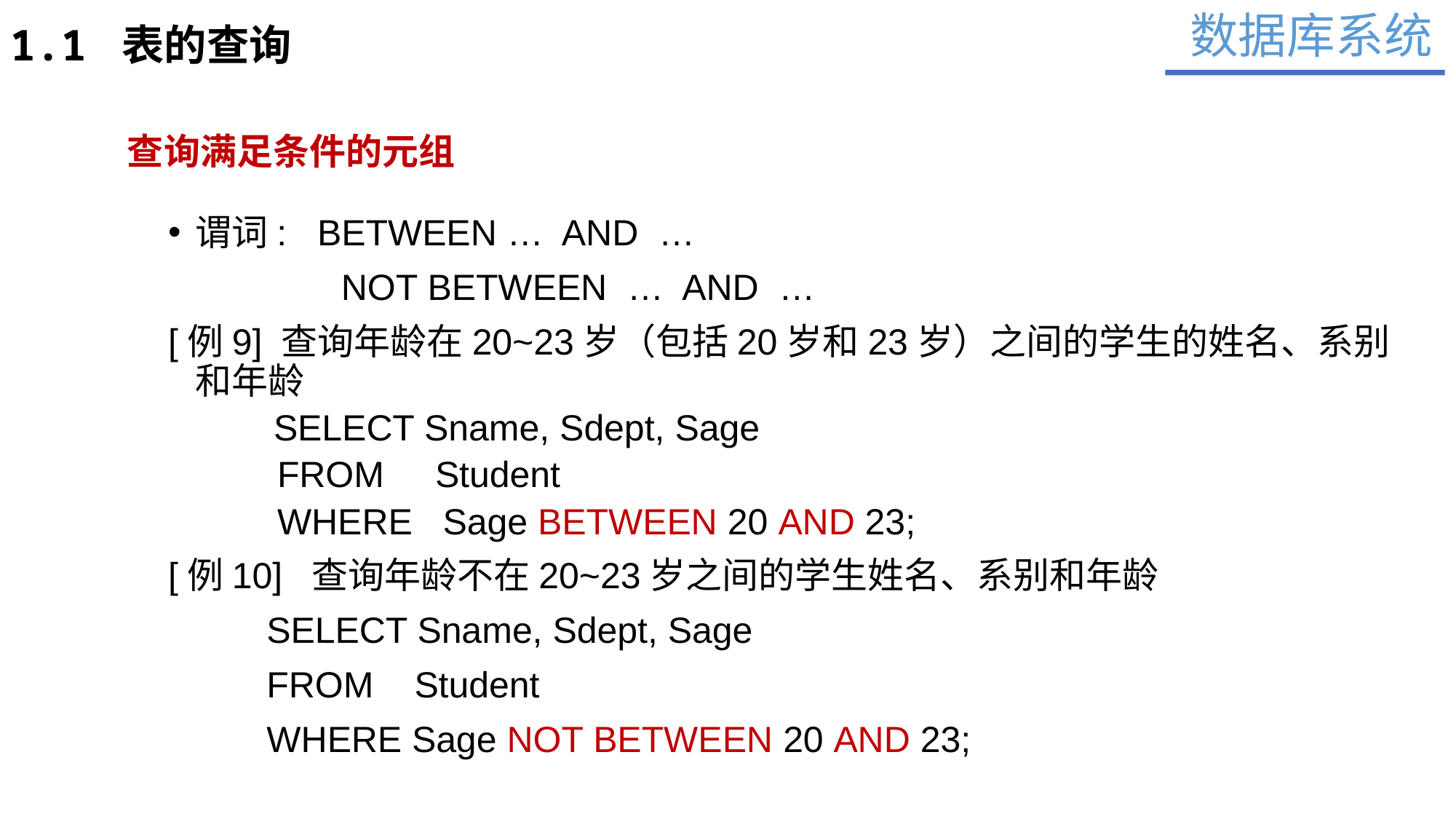

数据库系统
1.1 表的查询

查询满足条件的元组
谓词:   BETWEEN …  AND  …
                 NOT BETWEEN  …  AND  …
[例9] 查询年龄在20~23岁（包括20岁和23岁）之间的学生的姓名、系别和年龄
     SELECT Sname, Sdept, Sage
FROM     Student
WHERE   Sage BETWEEN 20 AND 23;
[例10]  查询年龄不在20~23岁之间的学生姓名、系别和年龄
	       SELECT Sname, Sdept, Sage
	       FROM    Student
	       WHERE Sage NOT BETWEEN 20 AND 23;